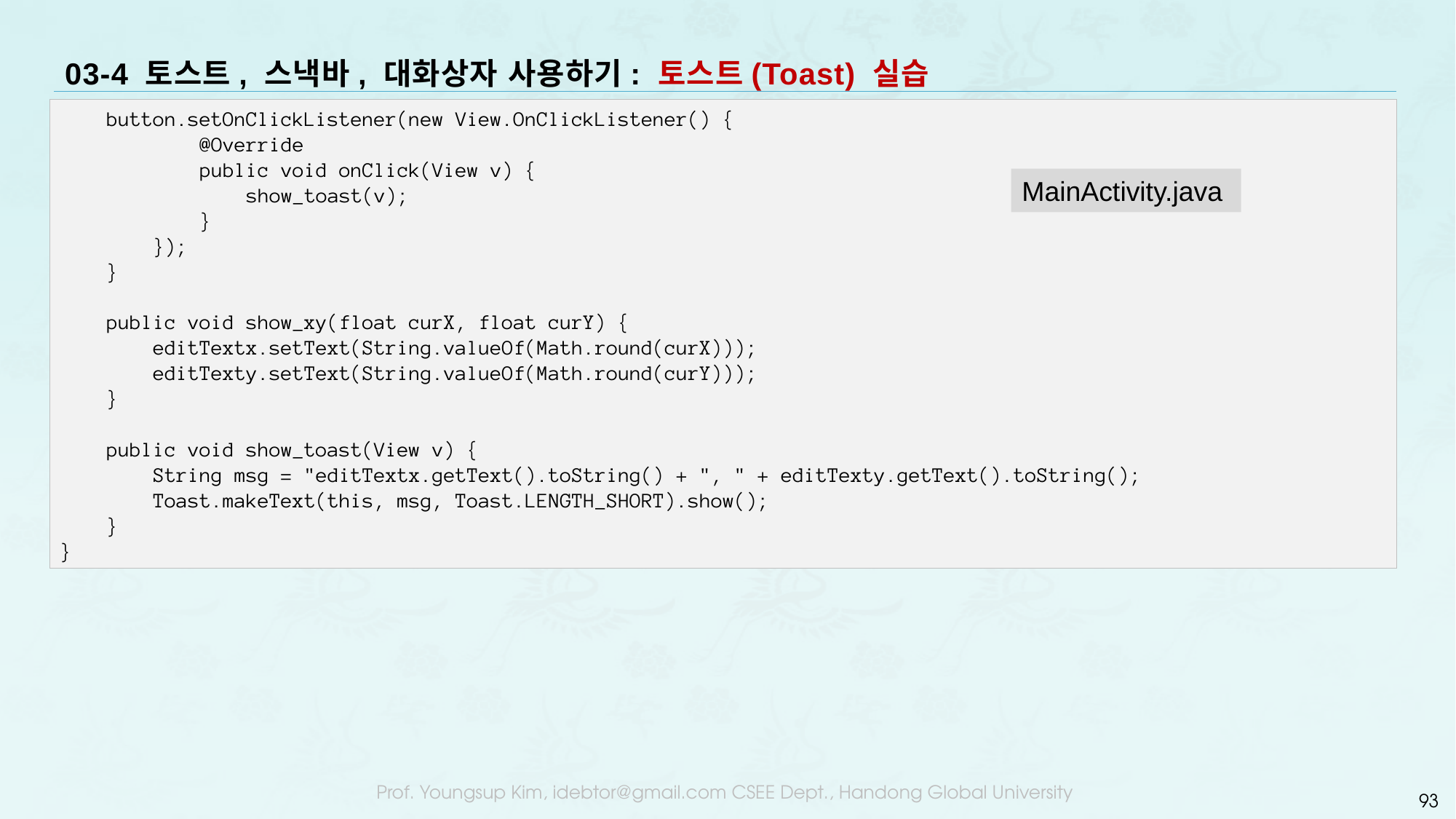

# 03-4 토스트, 스낵바, 대화상자 사용하기: 토스트(Toast) 실습
    button.setOnClickListener(new View.OnClickListener() {
            @Override
            public void onClick(View v) {
                show_toast(v);
            }
        });
    }

    public void show_xy(float curX, float curY) {
        editTextx.setText(String.valueOf(Math.round(curX)));
        editTexty.setText(String.valueOf(Math.round(curY)));
    }

    public void show_toast(View v) {
        String msg = "editTextx.getText().toString() + ", " + editTexty.getText().toString();
        Toast.makeText(this, msg, Toast.LENGTH_SHORT).show();
    }
}

MainActivity.java
93